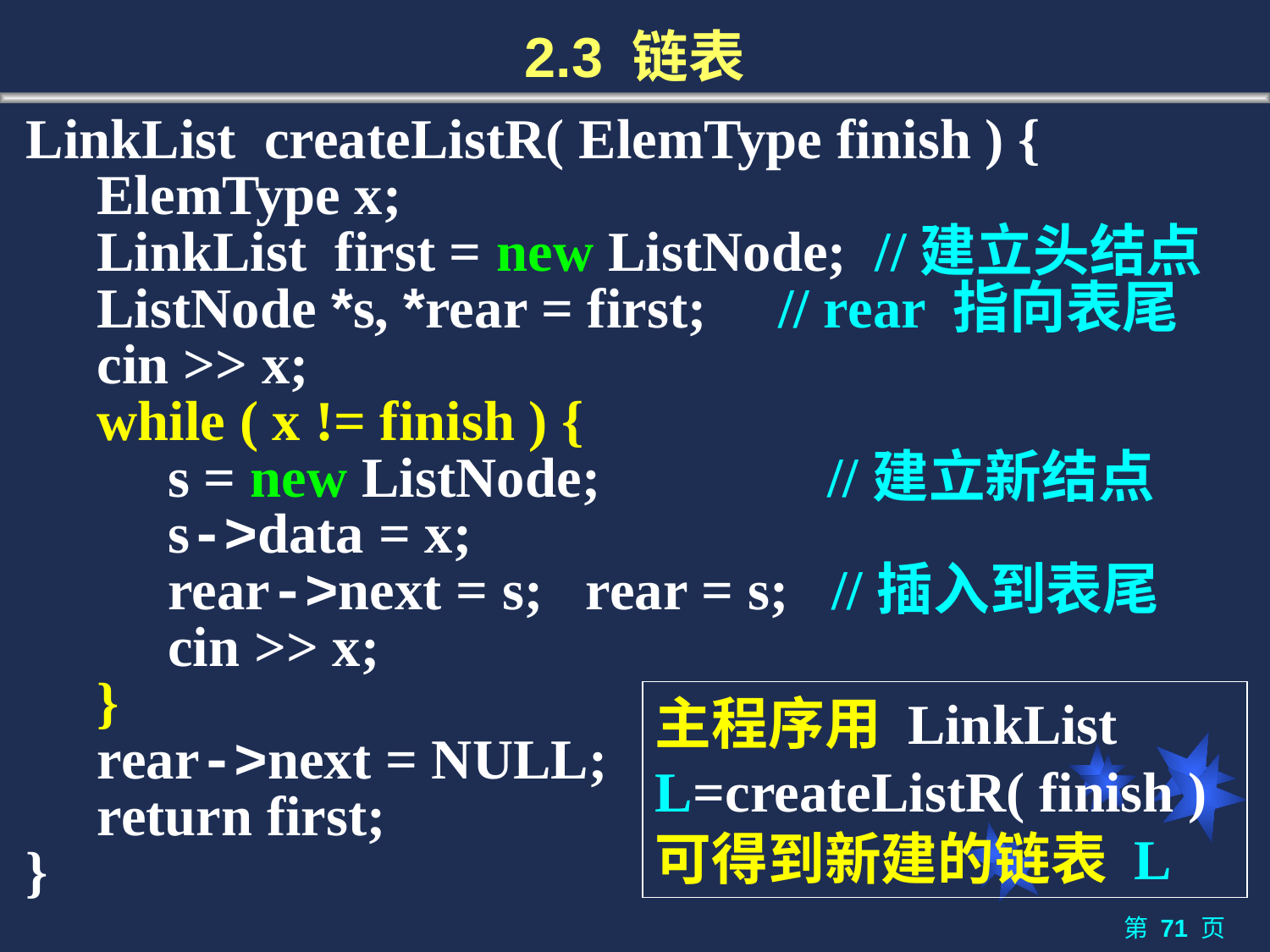

# 2.3 链表
LinkList  createListR( ElemType finish ) {
     ElemType x;
     LinkList  first = new ListNode;  //建立头结点
     ListNode *s, *rear = first;     // rear 指向表尾
     cin >> x;
     while ( x != finish ) {
          s = new ListNode;                //建立新结点
          s->data = x;
          rear->next = s;   rear = s;   //插入到表尾
          cin >> x;
     }
     rear->next = NULL;
     return first;
}
主程序用 LinkList L=createListR( finish ) 可得到新建的链表 L
第 71 页